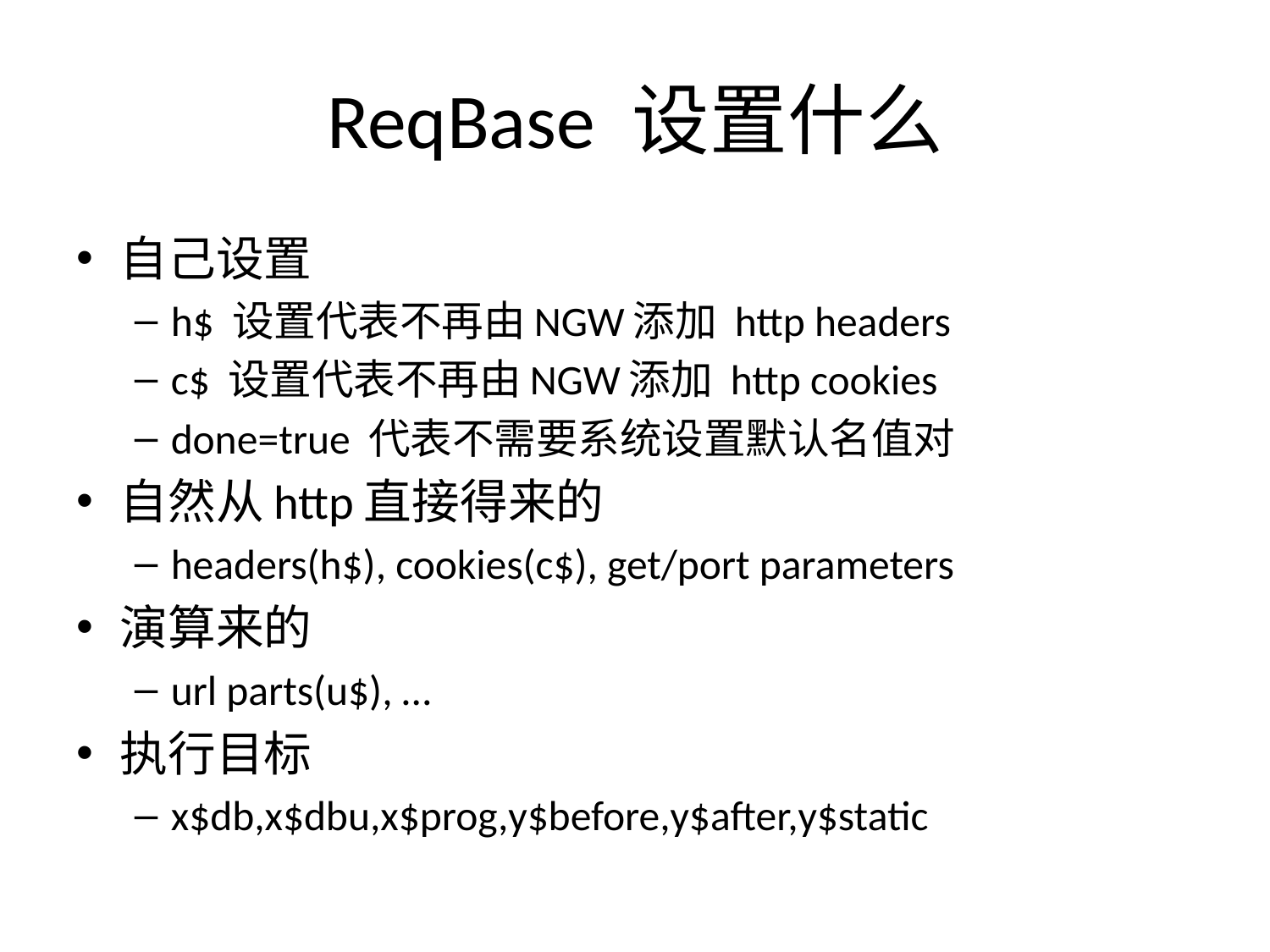

# ReqBase 设置什么
自己设置
h$ 设置代表不再由NGW添加 http headers
c$ 设置代表不再由NGW添加 http cookies
done=true 代表不需要系统设置默认名值对
自然从http直接得来的
headers(h$), cookies(c$), get/port parameters
演算来的
url parts(u$), …
执行目标
x$db,x$dbu,x$prog,y$before,y$after,y$static